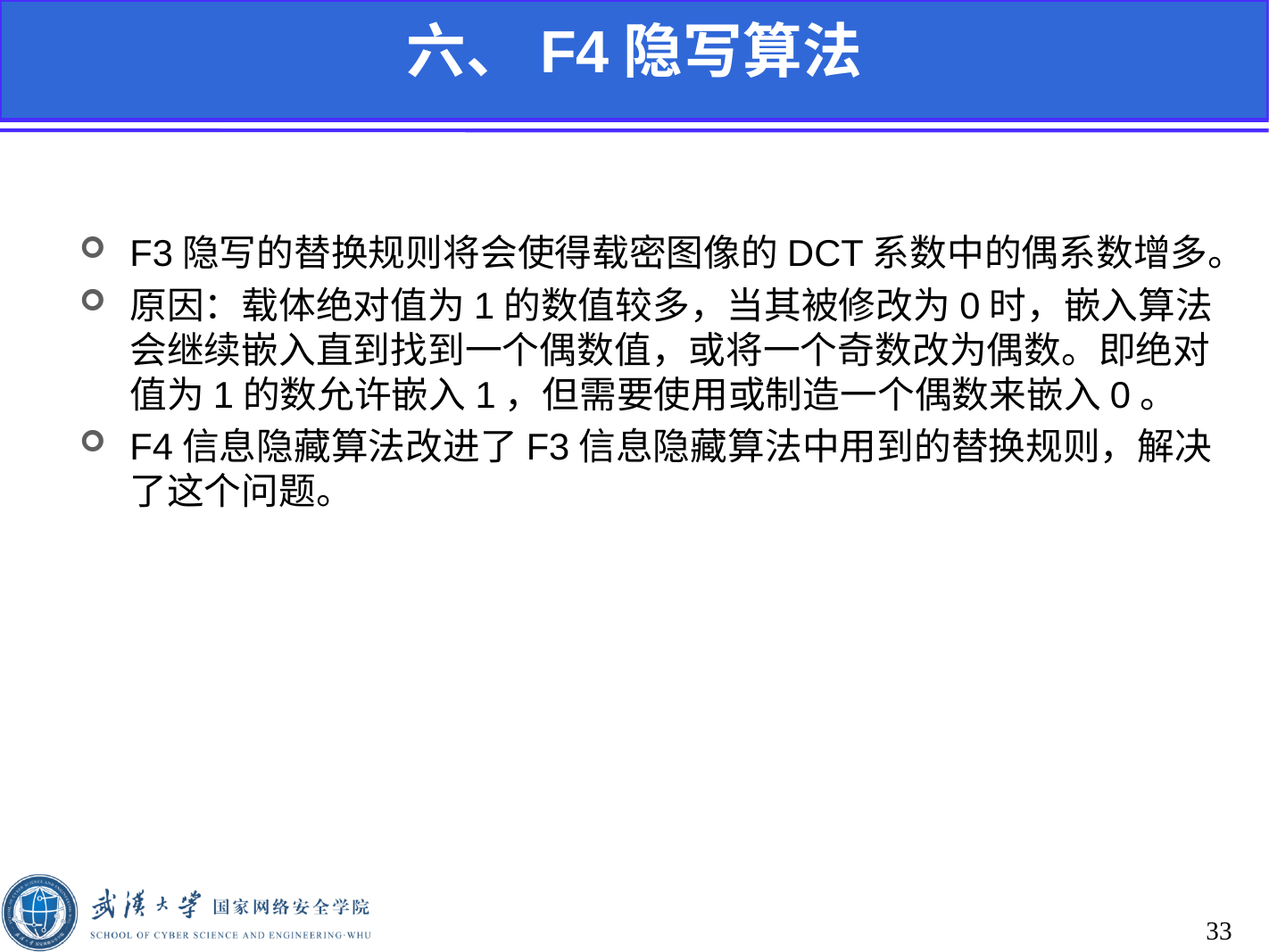

六、F4隐写算法
F3隐写的替换规则将会使得载密图像的DCT系数中的偶系数增多。
原因：载体绝对值为1的数值较多，当其被修改为0时，嵌入算法会继续嵌入直到找到一个偶数值，或将一个奇数改为偶数。即绝对值为1的数允许嵌入1，但需要使用或制造一个偶数来嵌入0。
F4信息隐藏算法改进了F3信息隐藏算法中用到的替换规则，解决了这个问题。